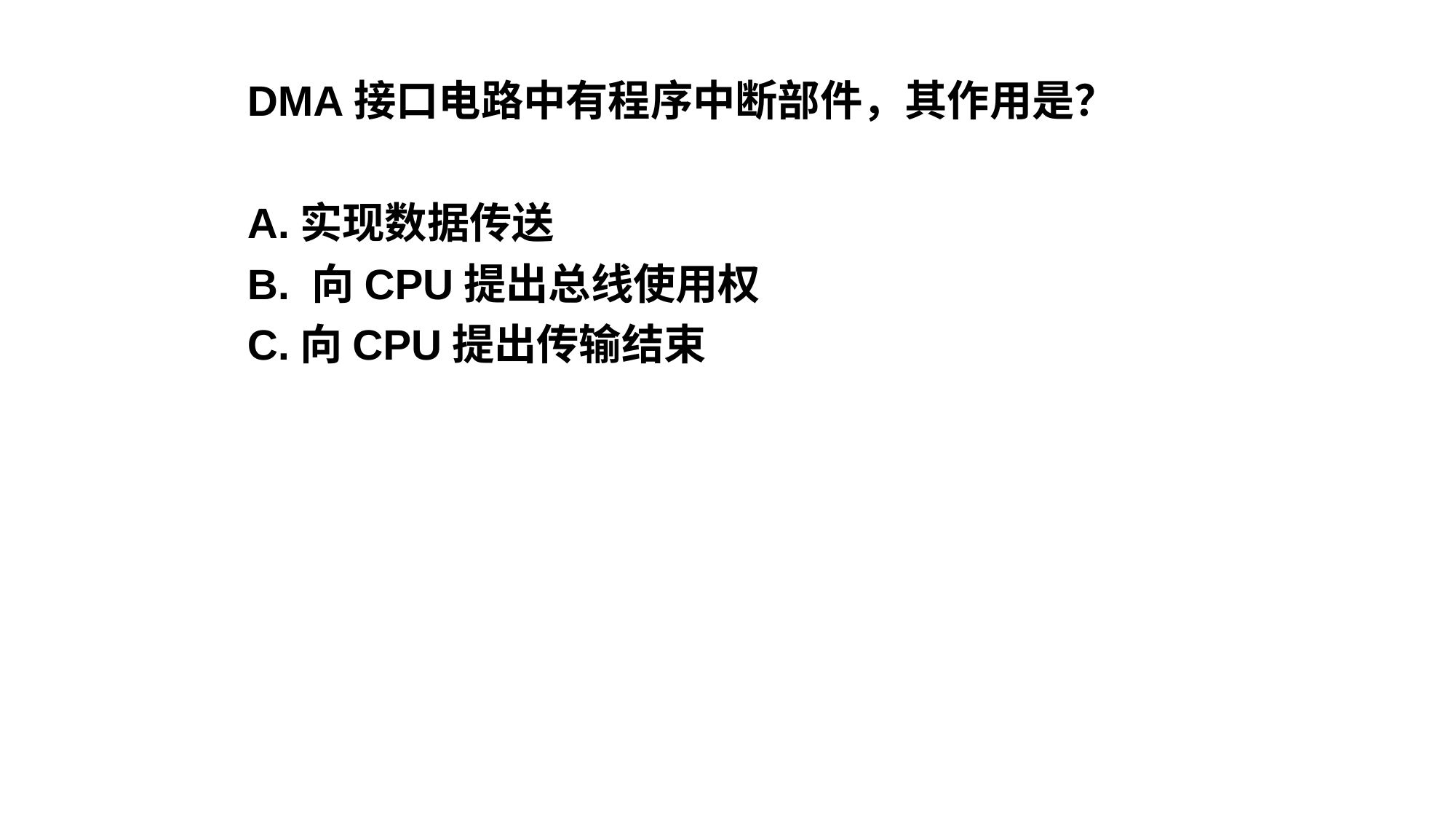

DMA接口电路中有程序中断部件，其作用是？

A.实现数据传送
B. 向CPU提出总线使用权
C.向CPU提出传输结束